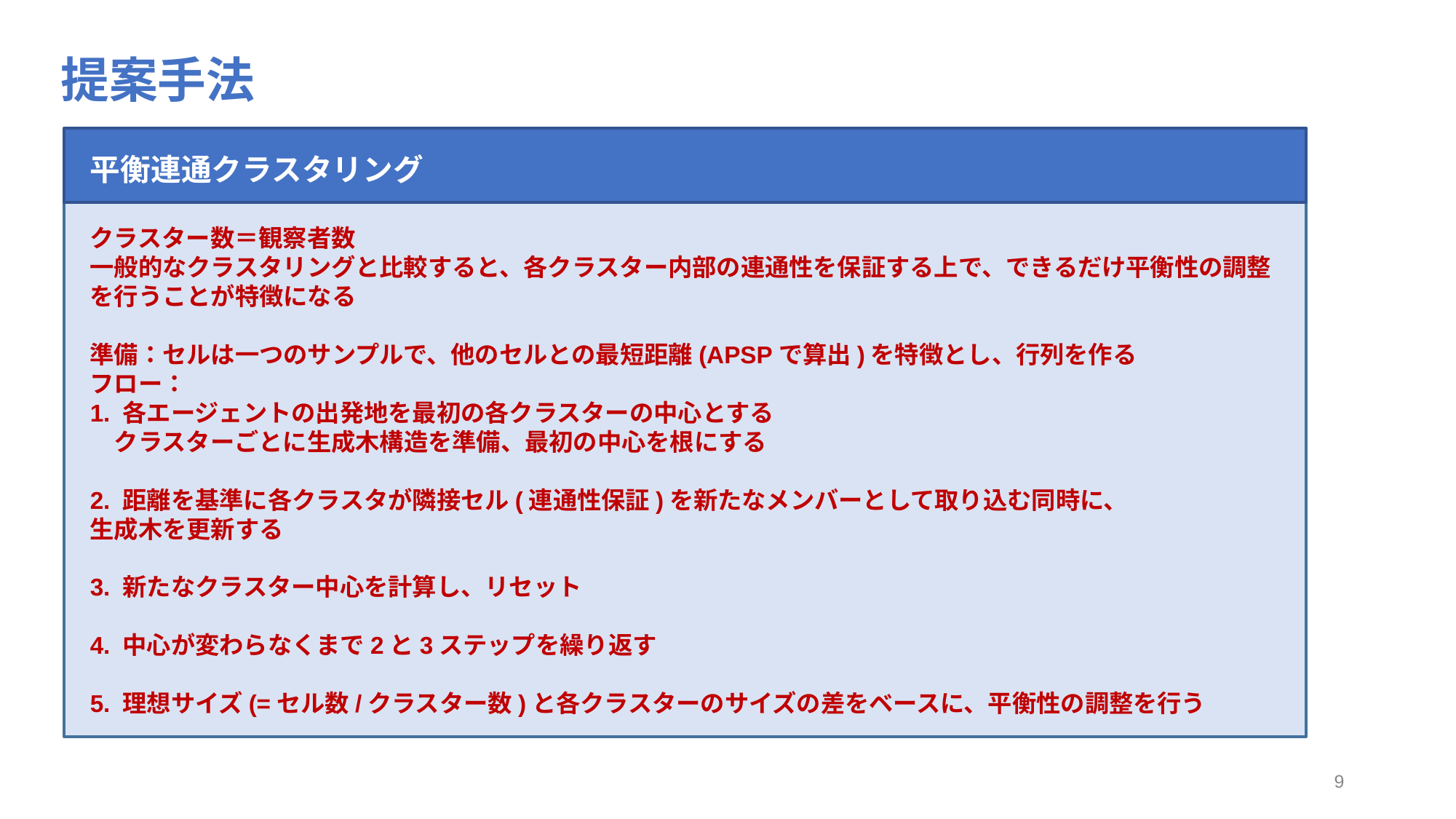

提案手法

平衡連通クラスタリング

クラスター数＝観察者数
一般的なクラスタリングと比較すると、各クラスター内部の連通性を保証する上で、できるだけ平衡性の調整を行うことが特徴になる

準備：セルは一つのサンプルで、他のセルとの最短距離(APSPで算出)を特徴とし、行列を作る
フロー：
1. 各エージェントの出発地を最初の各クラスターの中心とする
　クラスターごとに生成木構造を準備、最初の中心を根にする

2. 距離を基準に各クラスタが隣接セル(連通性保証)を新たなメンバーとして取り込む同時に、
生成木を更新する

3. 新たなクラスター中心を計算し、リセット

4. 中心が変わらなくまで2と3ステップを繰り返す

5. 理想サイズ(=セル数/クラスター数)と各クラスターのサイズの差をベースに、平衡性の調整を行う

9